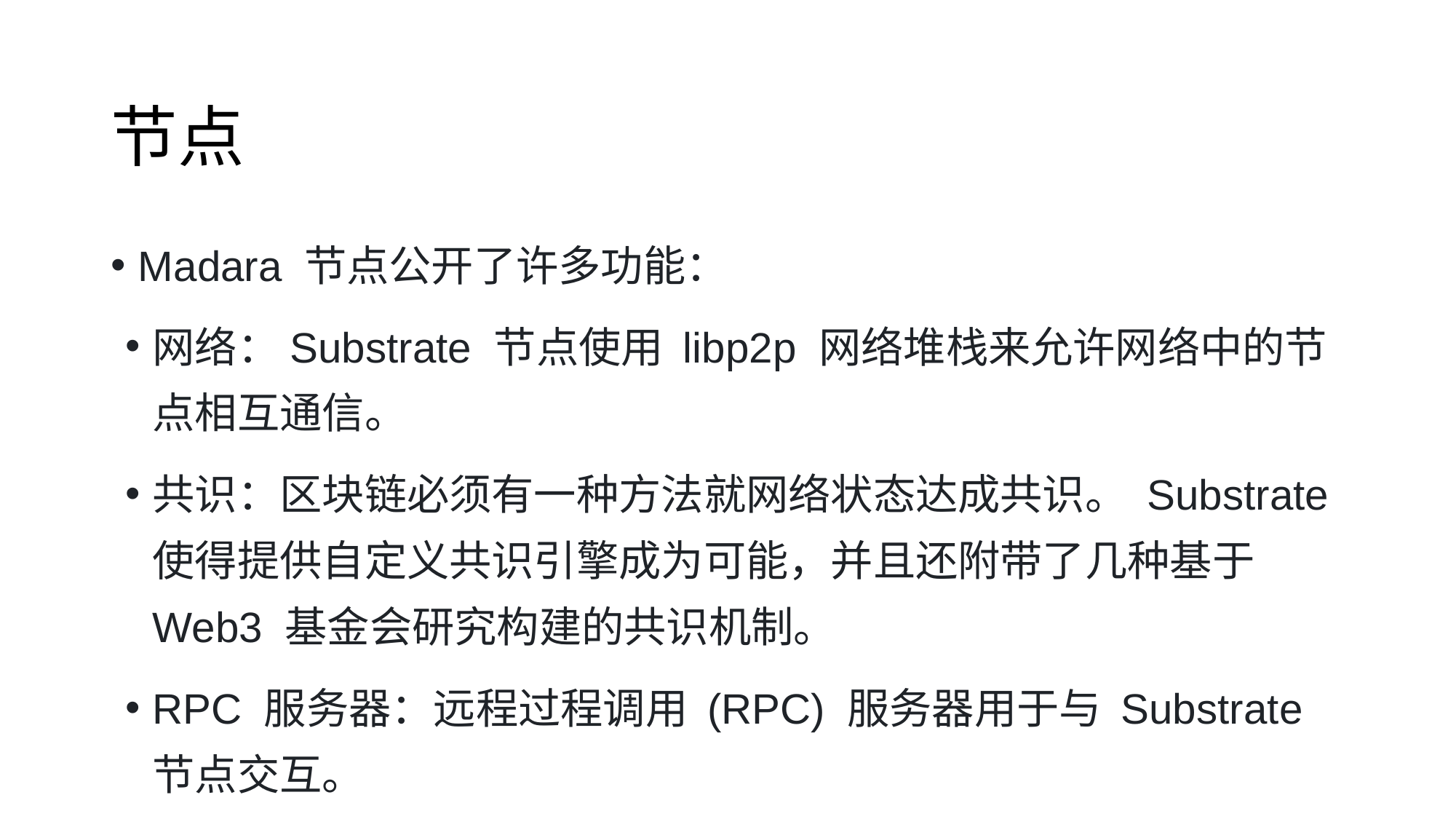

# 节点
Madara 节点公开了许多功能：
网络：Substrate 节点使用 libp2p 网络堆栈来允许网络中的节点相互通信。
共识：区块链必须有一种方法就网络状态达成共识。 Substrate 使得提供自定义共识引擎成为可能，并且还附带了几种基于 Web3 基金会研究构建的共识机制。
RPC 服务器：远程过程调用 (RPC) 服务器用于与 Substrate 节点交互。